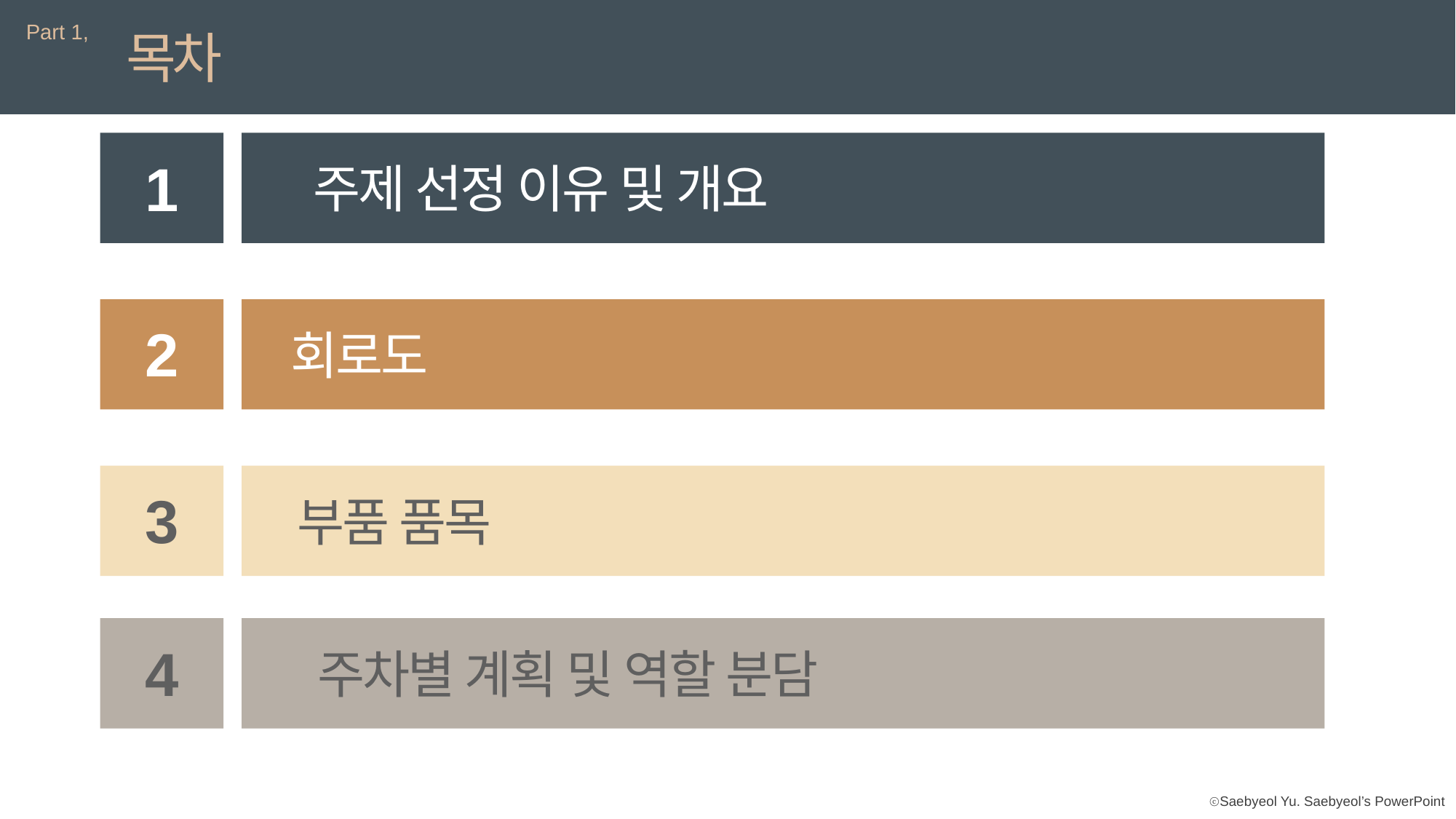

Part 1,
목차

1
주제 선정 이유 및 개요

2
회로도

3
부품 품목

4
주차별 계획 및 역할 분담